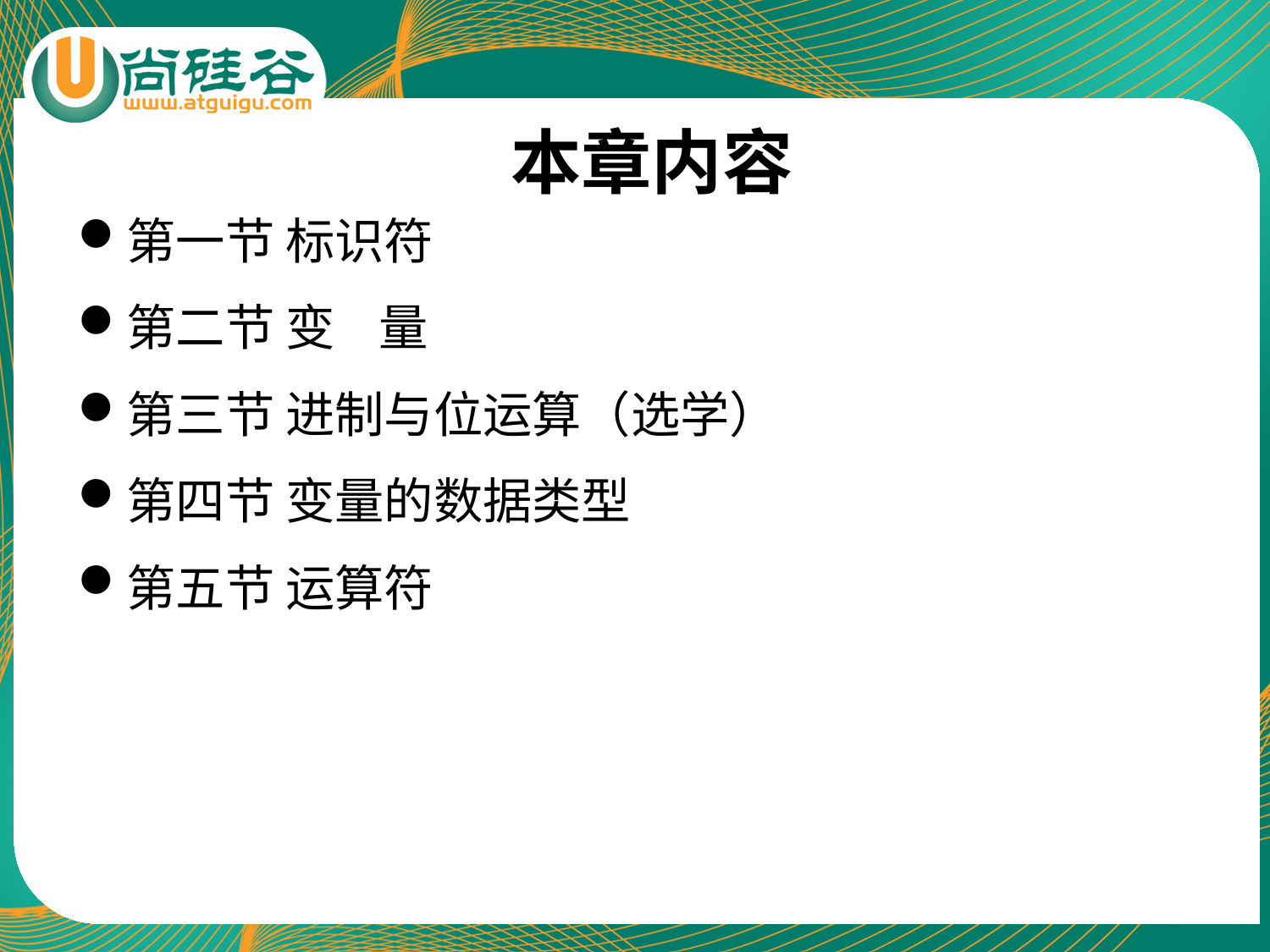

# 本章内容
第一节 标识符
第二节 变    量
第三节 进制与位运算（选学）
第四节 变量的数据类型
第五节 运算符